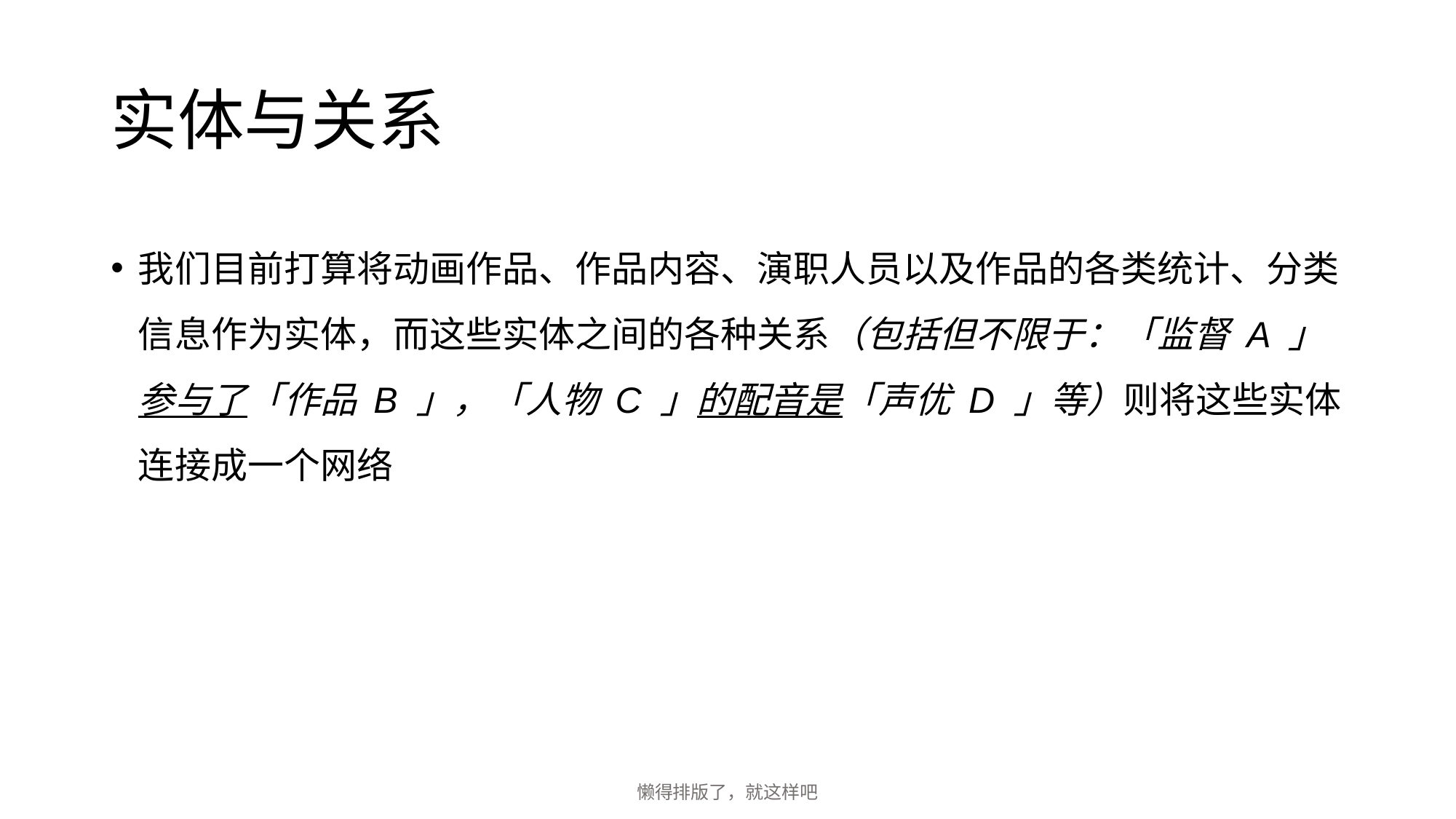

# 实体与关系
我们目前打算将动画作品、作品内容、演职人员以及作品的各类统计、分类信息作为实体，而这些实体之间的各种关系（包括但不限于：「监督 A 」参与了「作品 B 」，「人物 C 」的配音是「声优 D 」等）则将这些实体连接成一个网络
懒得排版了，就这样吧